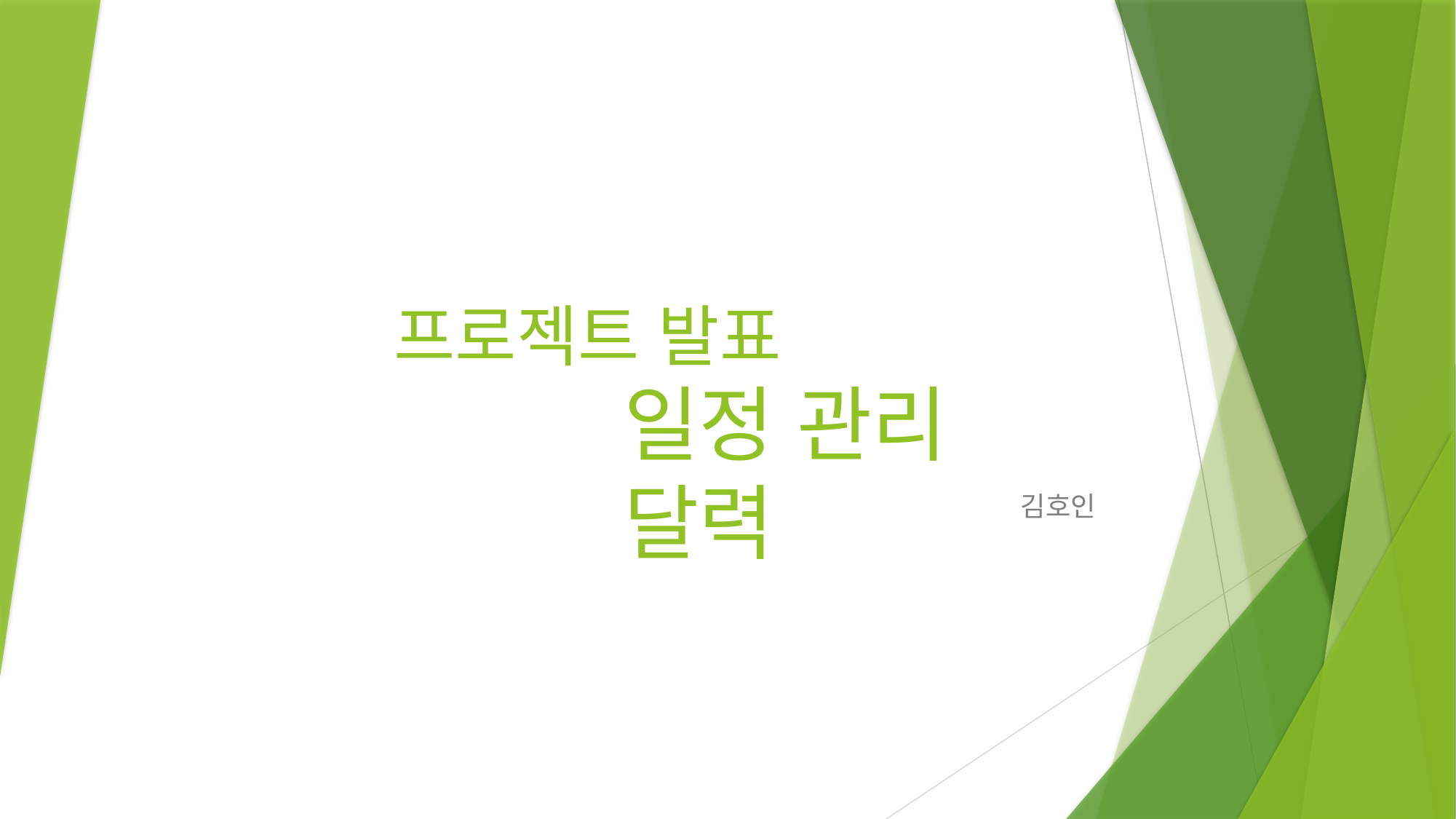

# 프로젝트 발표
일정 관리 달력
김호인